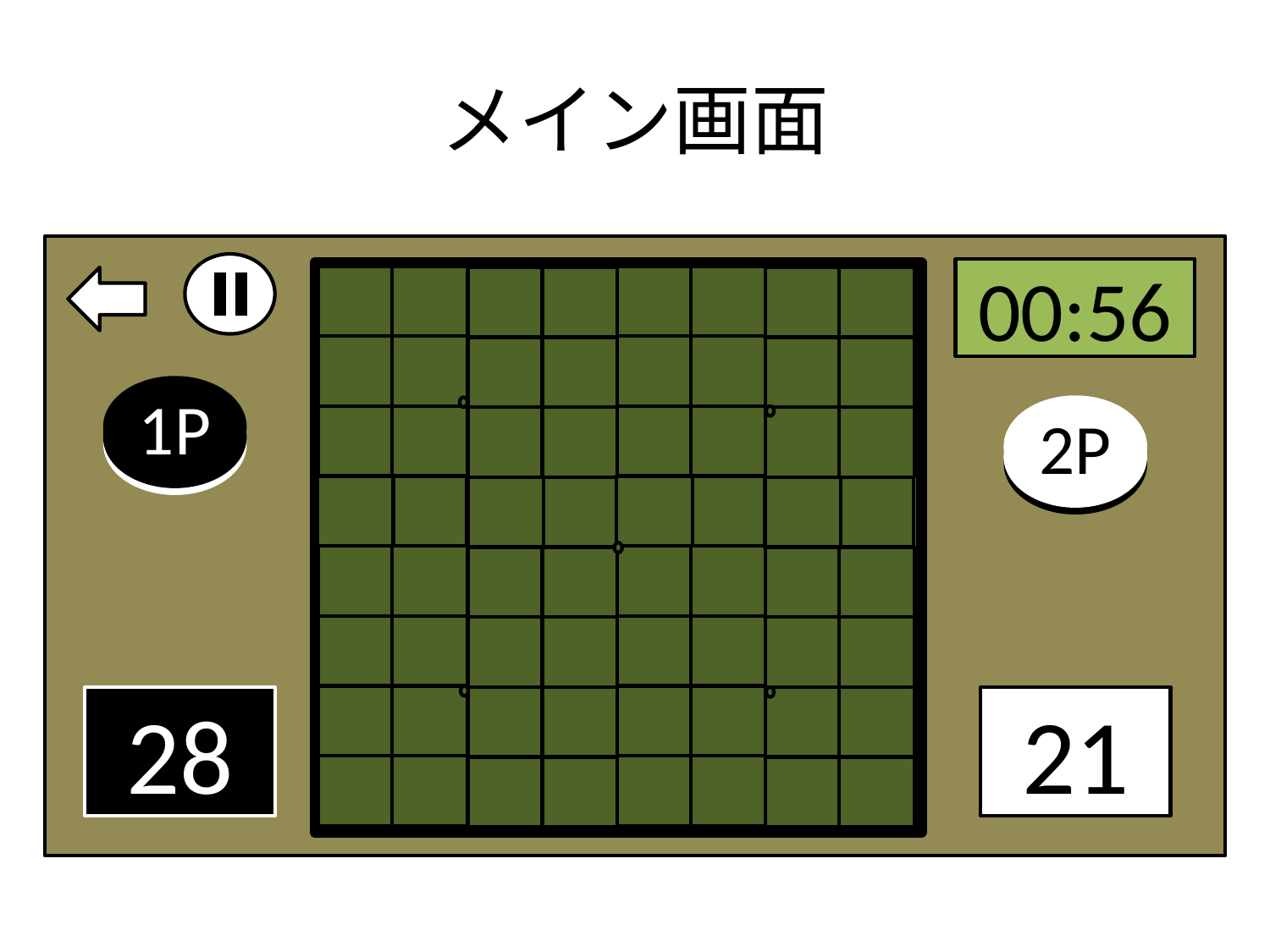

# メイン画面

00:56

1P

2P

28

21